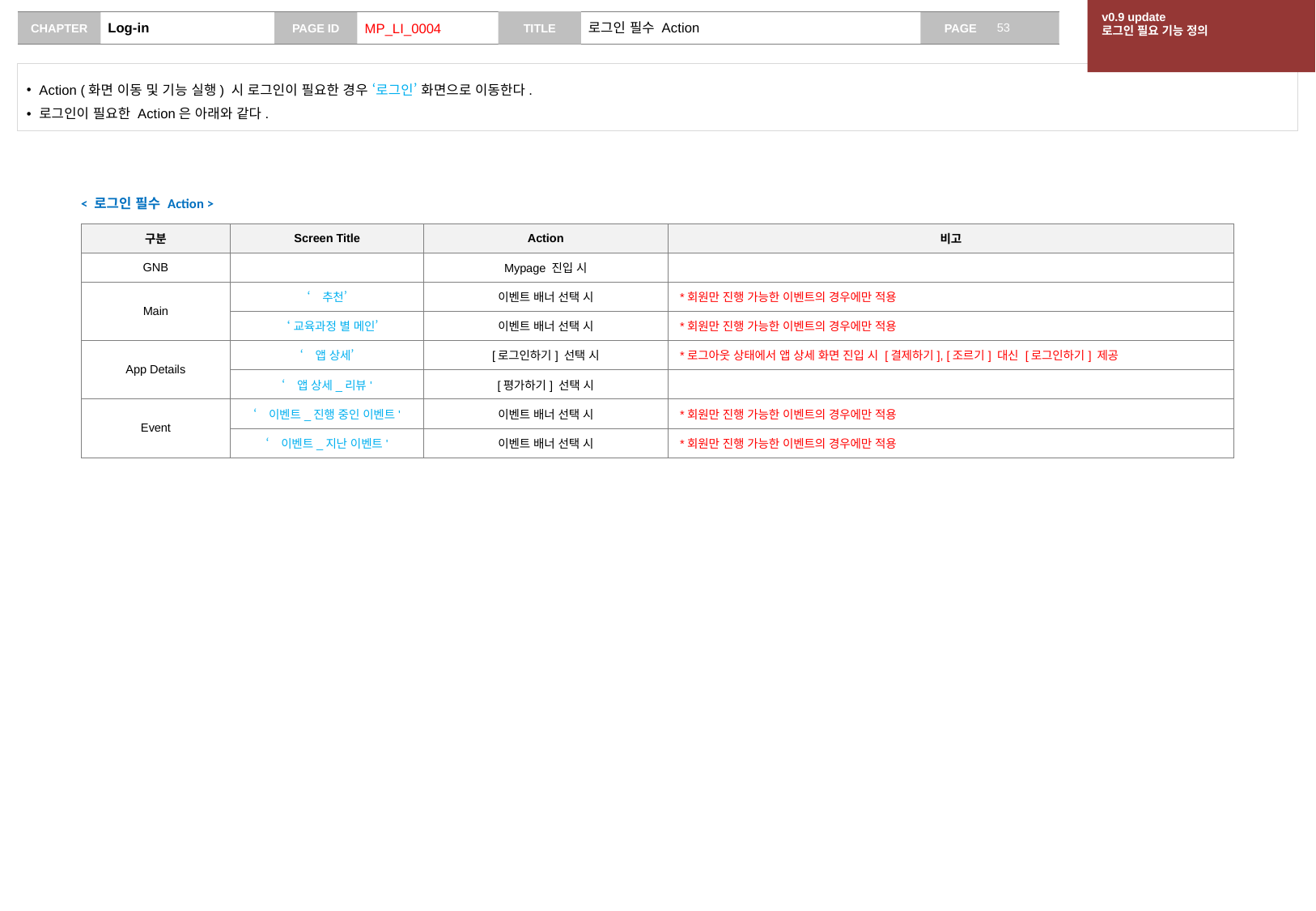

v0.9 update
로그인 필요 기능 정의

# Log-in
MP_LI_0004
로그인 필수 Action
Action (화면 이동 및 기능 실행) 시 로그인이 필요한 경우 ‘로그인’ 화면으로 이동한다.
로그인이 필요한 Action은 아래와 같다.
< 로그인 필수 Action >
| 구분 | Screen Title | Action | 비고 |
| --- | --- | --- | --- |
| GNB |  | Mypage 진입 시 |  |
| Main | ‘추천’ | 이벤트 배너 선택 시 | \*회원만 진행 가능한 이벤트의 경우에만 적용 |
|  | ‘교육과정 별 메인’ | 이벤트 배너 선택 시 | \*회원만 진행 가능한 이벤트의 경우에만 적용 |
| App Details | ‘앱 상세’ | [로그인하기] 선택 시 | \*로그아웃 상태에서 앱 상세 화면 진입 시 [결제하기], [조르기] 대신 [로그인하기] 제공 |
|  | ‘앱 상세\_리뷰' | [평가하기] 선택 시 |  |
| Event | ‘이벤트\_진행 중인 이벤트' | 이벤트 배너 선택 시 | \*회원만 진행 가능한 이벤트의 경우에만 적용 |
|  | ‘이벤트\_지난 이벤트' | 이벤트 배너 선택 시 | \*회원만 진행 가능한 이벤트의 경우에만 적용 |